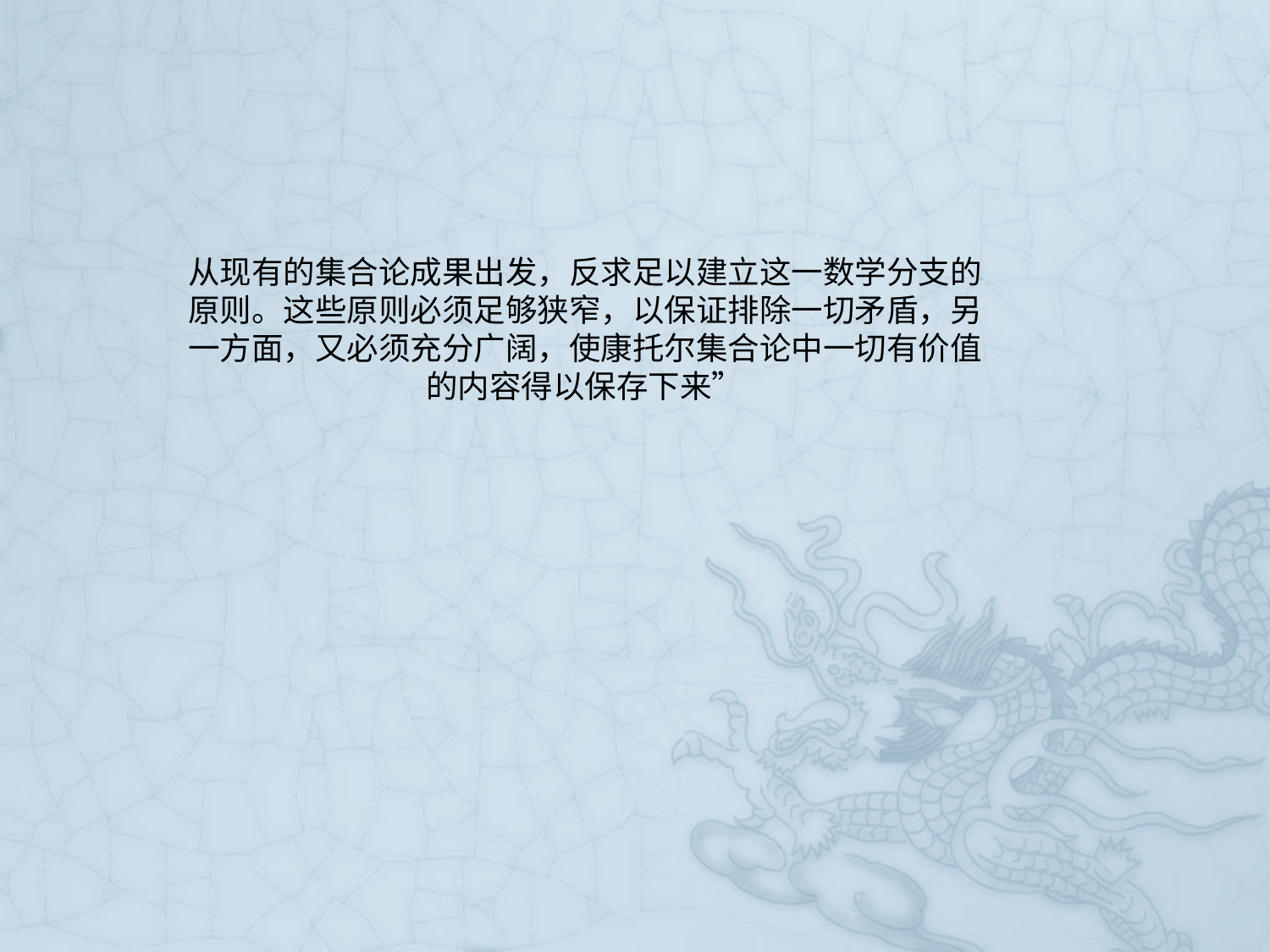

从现有的集合论成果出发，反求足以建立这一数学分支的原则。这些原则必须足够狭窄，以保证排除一切矛盾，另一方面，又必须充分广阔，使康托尔集合论中一切有价值的内容得以保存下来”